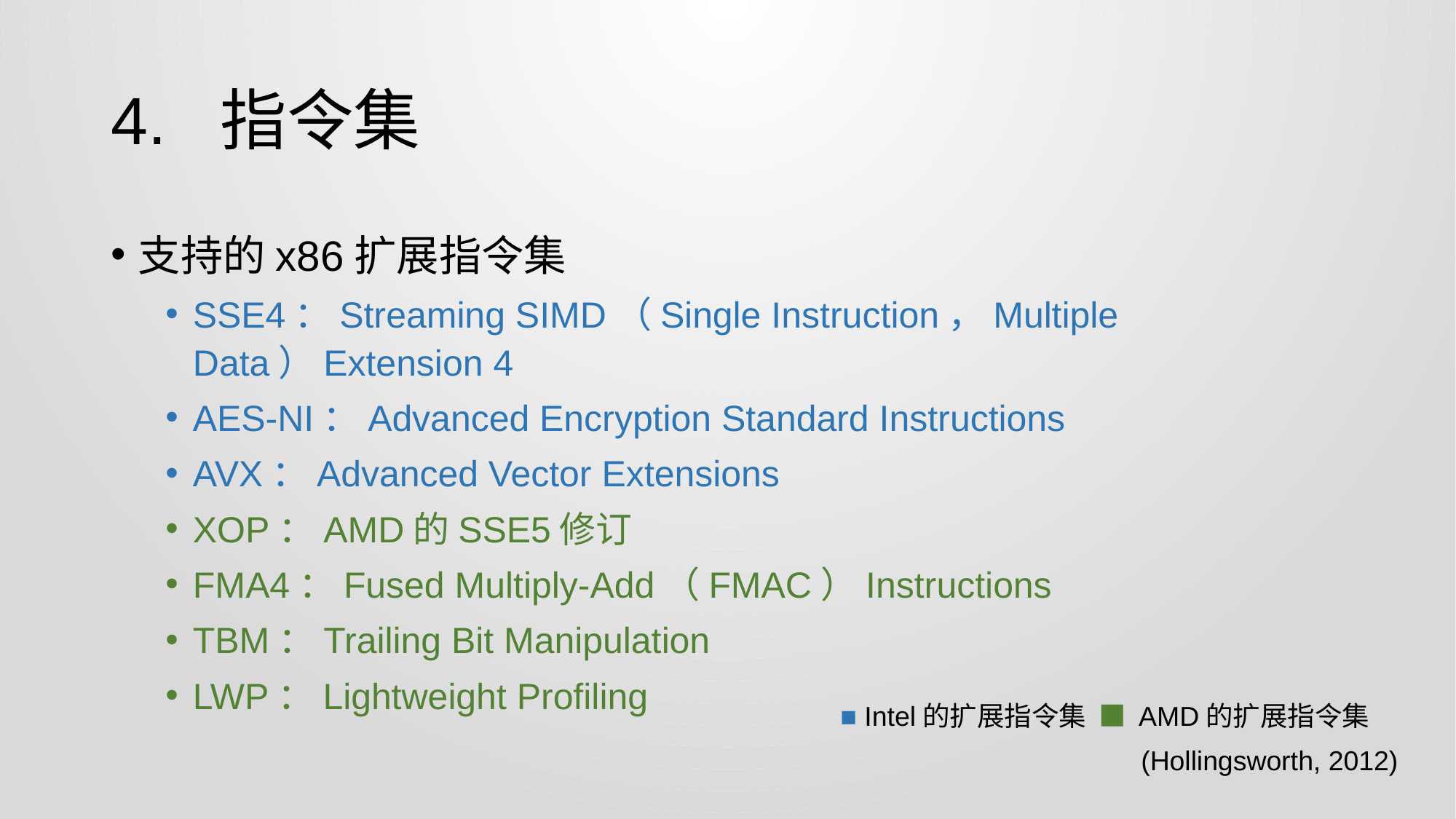

# 4.	指令集
支持的x86扩展指令集
SSE4：Streaming SIMD（Single Instruction，Multiple Data）Extension 4
AES-NI：Advanced Encryption Standard Instructions
AVX：Advanced Vector Extensions
XOP：AMD的SSE5修订
FMA4：Fused Multiply-Add（FMAC）Instructions
TBM：Trailing Bit Manipulation
LWP：Lightweight Profiling

■ Intel的扩展指令集  ■ AMD的扩展指令集
 (Hollingsworth, 2012)